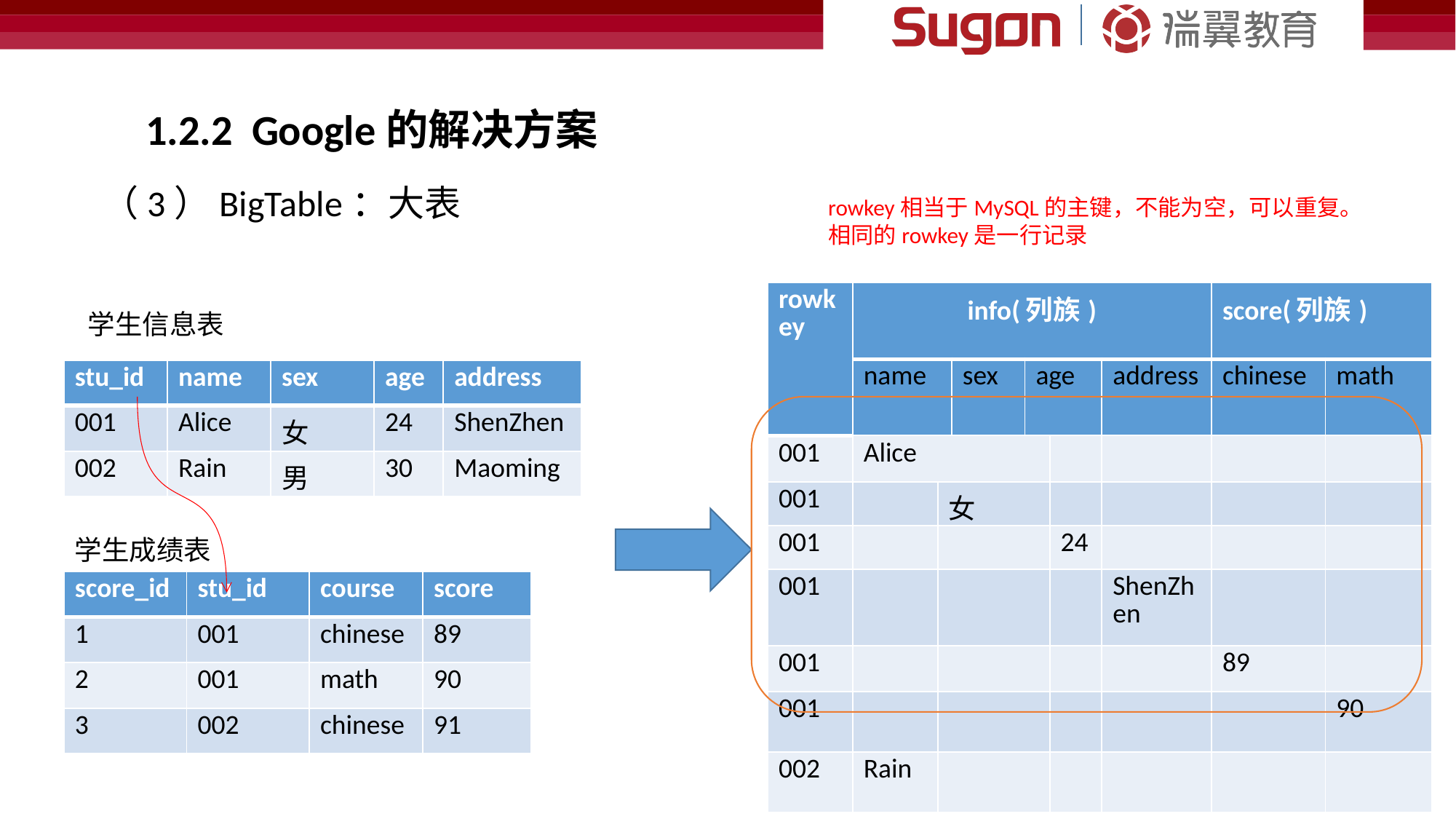

1.2.2  Google的解决方案
（3）BigTable：大表
rowkey相当于MySQL的主键，不能为空，可以重复。
相同的rowkey是一行记录
| rowkey | info(列族) |  |  |  |  |  | score(列族) |  |
| --- | --- | --- | --- | --- | --- | --- | --- | --- |
|  | name |  | sex | age |  | address | chinese | math |
| 001 | Alice |  |  |  |  |  |  |  |
| 001 |  | 女 |  |  |  |  |  |  |
| 001 |  |  |  |  | 24 |  |  |  |
| 001 |  |  |  |  |  | ShenZhen |  |  |
| 001 |  |  |  |  |  |  | 89 |  |
| 001 |  |  |  |  |  |  |  | 90 |
| 002 | Rain |  |  |  |  |  |  |  |
学生信息表
| stu\_id | name | sex | age | address |
| --- | --- | --- | --- | --- |
| 001 | Alice | 女 | 24 | ShenZhen |
| 002 | Rain | 男 | 30 | Maoming |

学生成绩表
| score\_id | stu\_id | course | score |
| --- | --- | --- | --- |
| 1 | 001 | chinese | 89 |
| 2 | 001 | math | 90 |
| 3 | 002 | chinese | 91 |